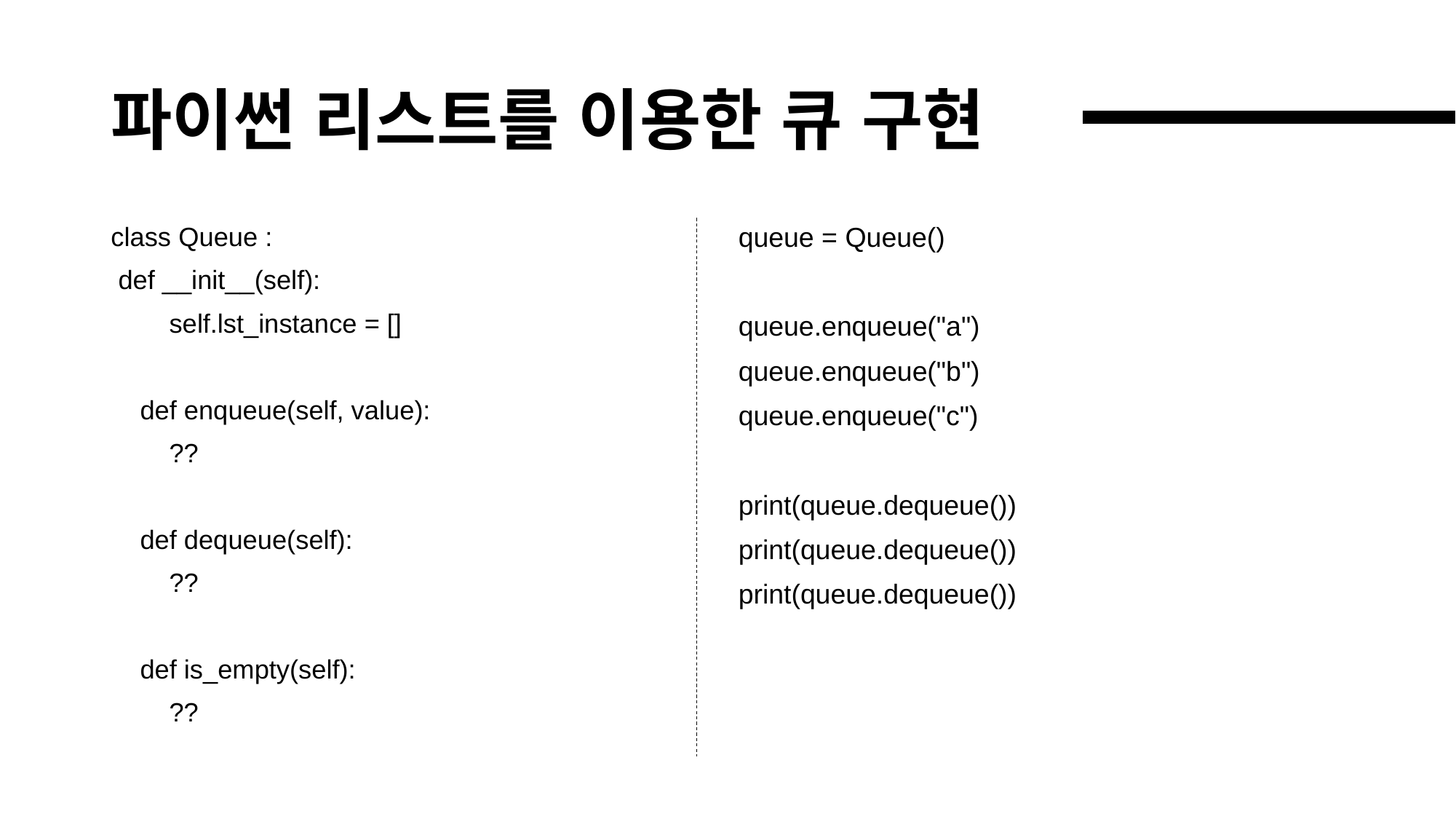

# 파이썬 리스트를 이용한 큐 구현

class Queue :
 def __init__(self):
        self.lst_instance = []

    def enqueue(self, value):
        ??

    def dequeue(self):
        ??

    def is_empty(self):
        ??
queue = Queue()

queue.enqueue("a")
queue.enqueue("b")
queue.enqueue("c")

print(queue.dequeue())
print(queue.dequeue())
print(queue.dequeue())